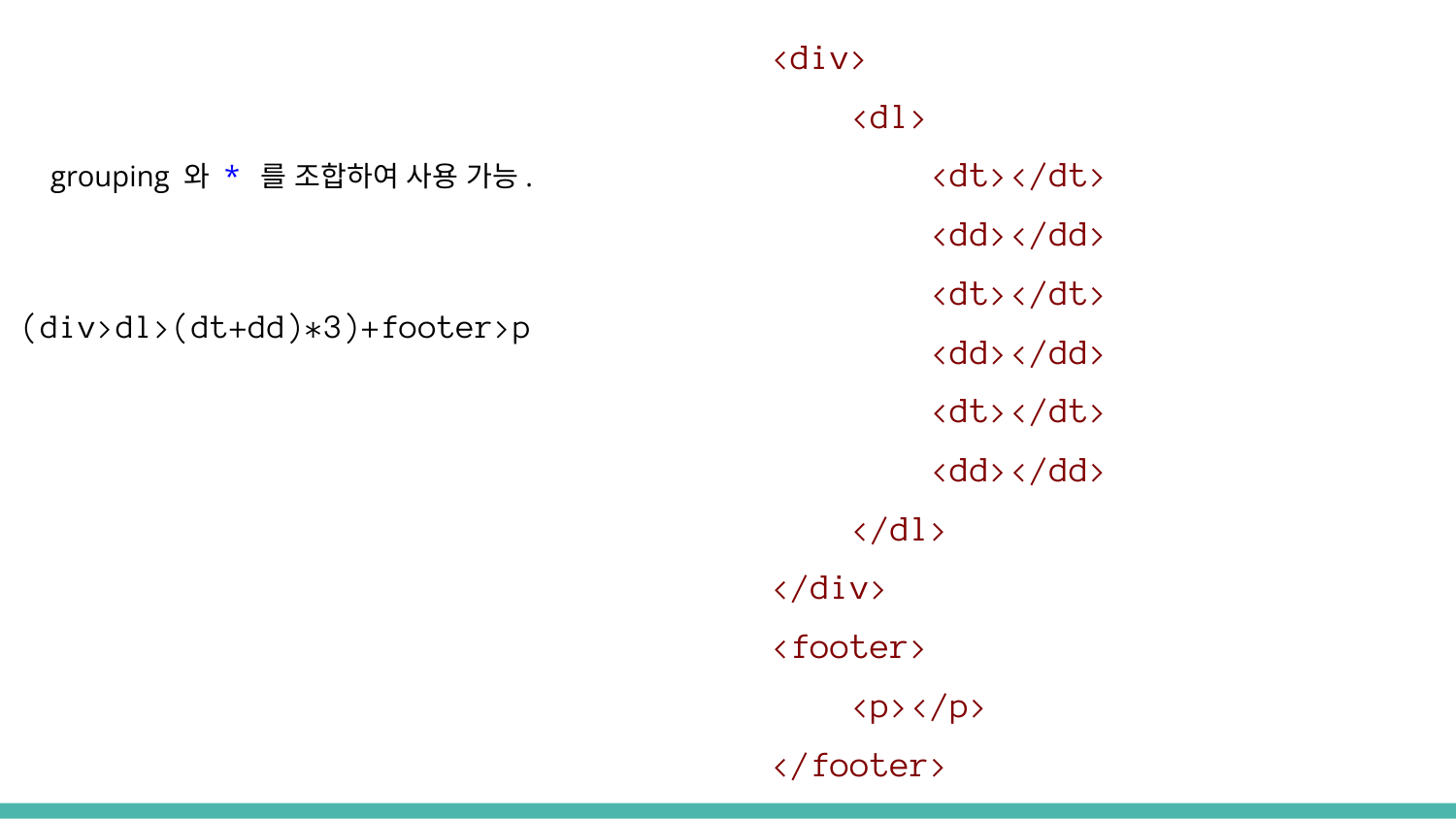

<div>
    <dl>
        <dt></dt>
        <dd></dd>
        <dt></dt>
        <dd></dd>
        <dt></dt>
        <dd></dd>
    </dl>
</div>
<footer>
    <p></p>
</footer>
grouping 와 *  를 조합하여 사용 가능.
(div>dl>(dt+dd)*3)+footer>p